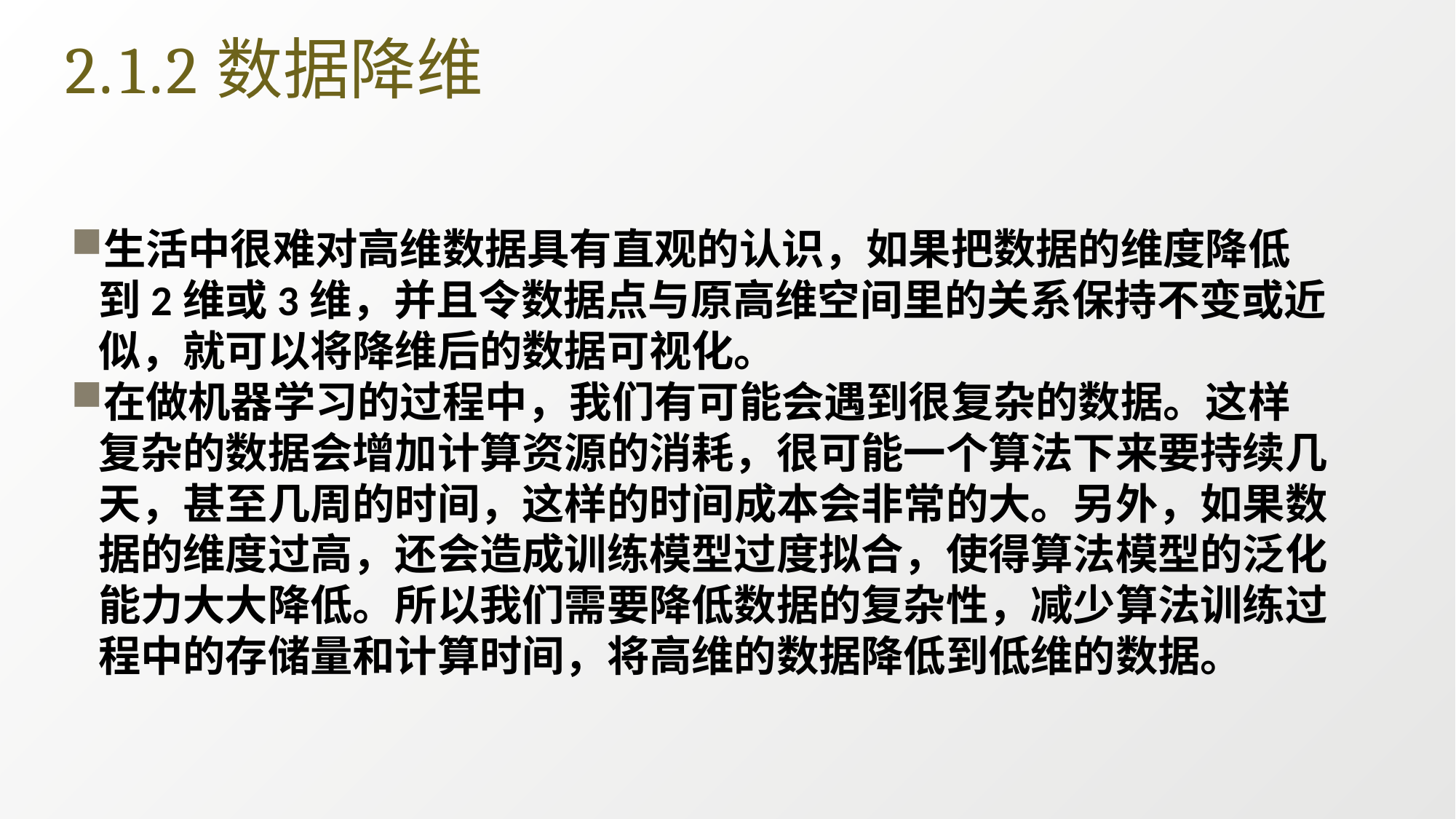

# 2.1.2数据降维
生活中很难对高维数据具有直观的认识，如果把数据的维度降低到2维或3维，并且令数据点与原高维空间里的关系保持不变或近似，就可以将降维后的数据可视化。
在做机器学习的过程中，我们有可能会遇到很复杂的数据。这样复杂的数据会增加计算资源的消耗，很可能一个算法下来要持续几天，甚至几周的时间，这样的时间成本会非常的大。另外，如果数据的维度过高，还会造成训练模型过度拟合，使得算法模型的泛化能力大大降低。所以我们需要降低数据的复杂性，减少算法训练过程中的存储量和计算时间，将高维的数据降低到低维的数据。